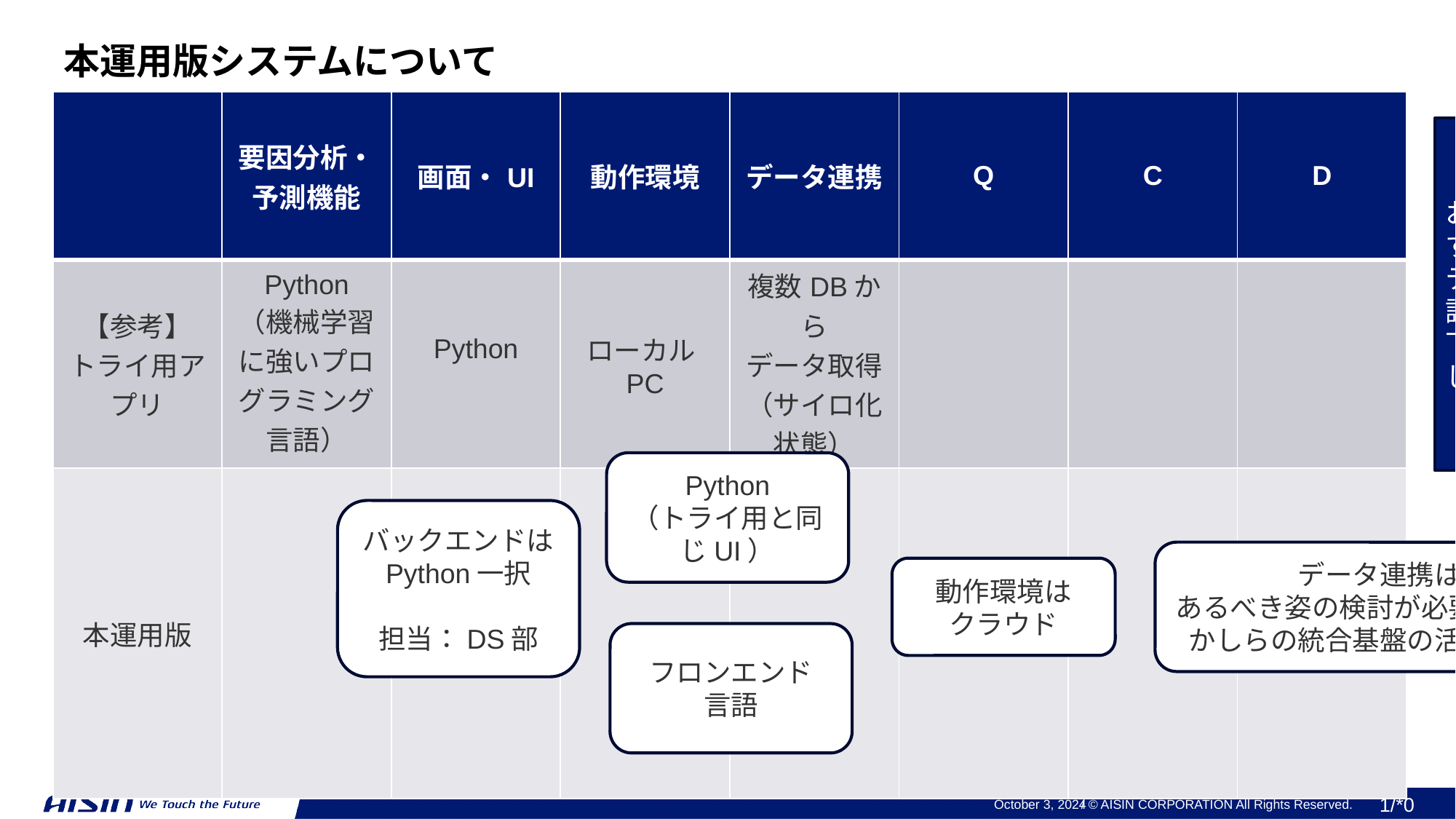

本運用版システムについて
|  | 要因分析・予測機能 | 画面・UI | 動作環境 | データ連携 | Q | C | D |
| --- | --- | --- | --- | --- | --- | --- | --- |
| 【参考】 トライ用アプリ | Python （機械学習に強いプログラミング言語） | Python | ローカルPC | 複数DBから データ取得 （サイロ化状態） |  |  |  |
| 本運用版 |  |  |  |  |  |  |  |

お疲れさまです。
すみません、本運用版システムのイメージについて確認させて頂きたいです。
下の例だとどちらが近いでしょうか
Python
（トライ用と同じUI）
バックエンドは
Python一択

担当：DS部
データ連携は
あるべき姿の検討が必要だが、何かしらの統合基盤の活用が必要
動作環境は
クラウド
フロンエンド
言語
October 3, 2024